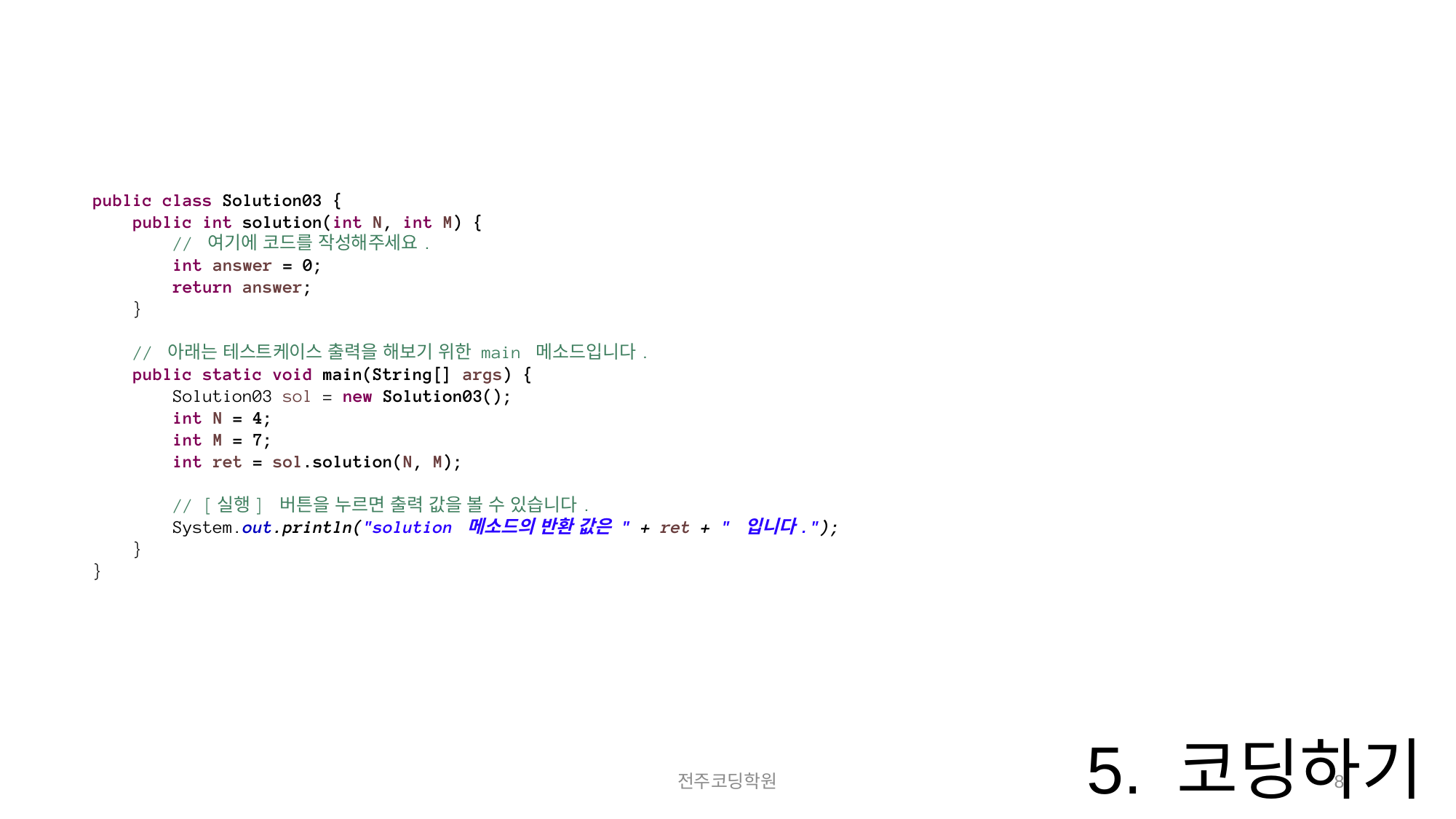

public class Solution03 {
    public int solution(int N, int M) {
        // 여기에 코드를 작성해주세요.
        int answer = 0;
        return answer;
    }

    // 아래는 테스트케이스 출력을 해보기 위한 main 메소드입니다.
    public static void main(String[] args) {
        Solution03 sol = new Solution03();
        int N = 4;
        int M = 7;
        int ret = sol.solution(N, M);

        // [실행] 버튼을 누르면 출력 값을 볼 수 있습니다.
        System.out.println("solution 메소드의 반환 값은 " + ret + " 입니다.");
    }
}
# 5. 코딩하기
전주코딩학원
8